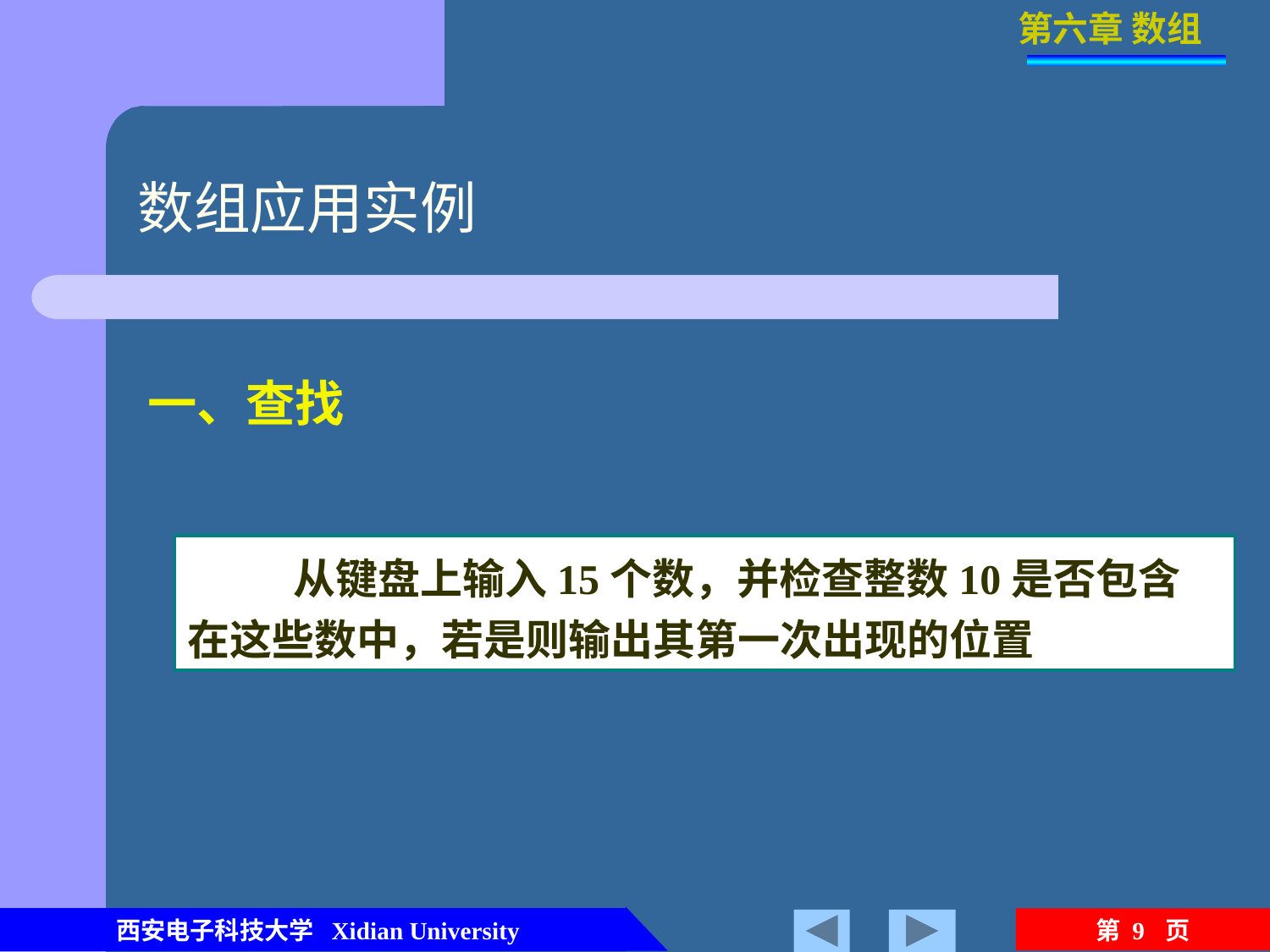

第六章 数组

数组应用实例
一、查找
从键盘上输入15个数，并检查整数10是否包含在这些数中，若是则输出其第一次出现的位置